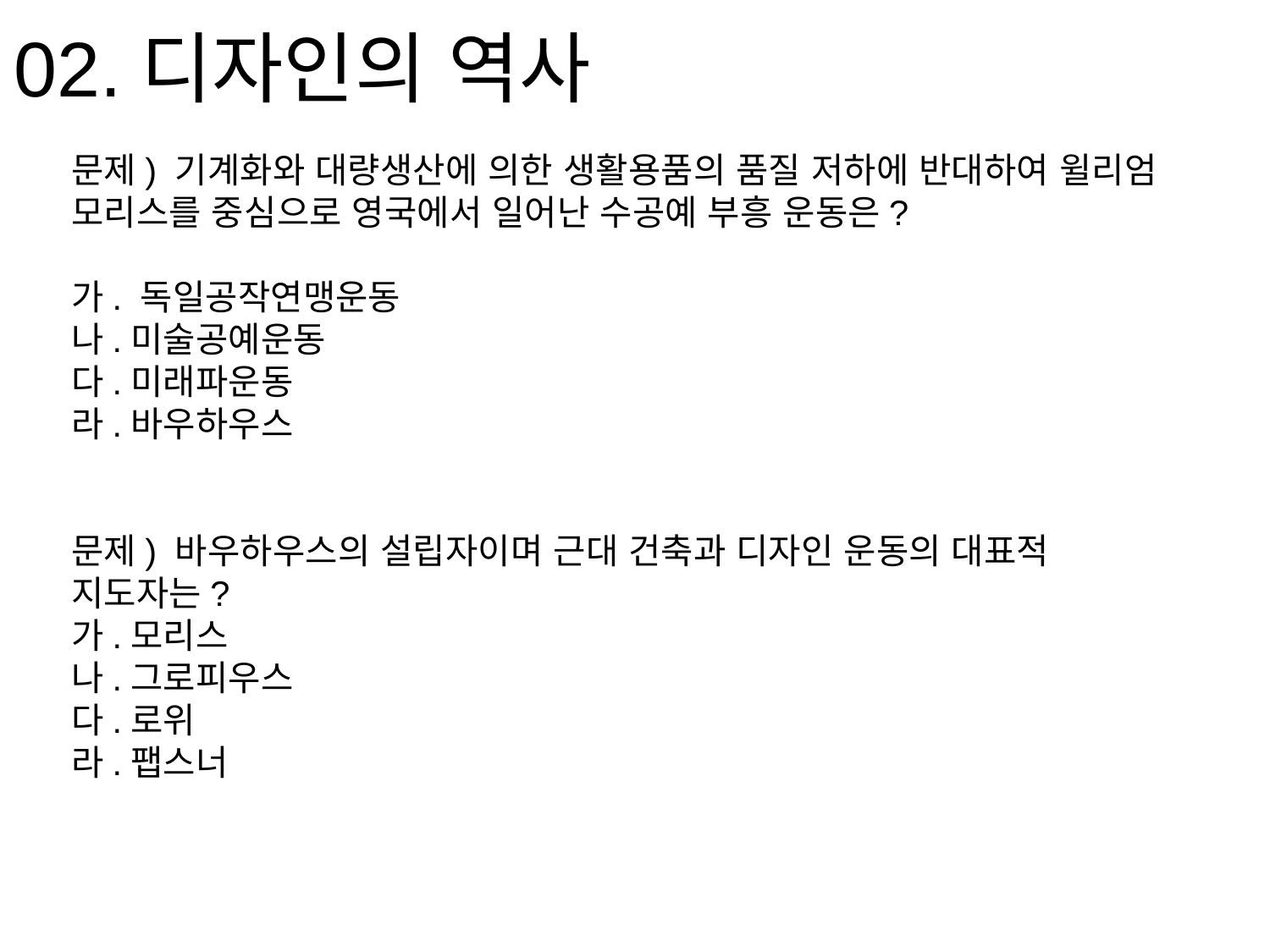

# 02.디자인의 역사
문제) 기계화와 대량생산에 의한 생활용품의 품질 저하에 반대하여 윌리엄 모리스를 중심으로 영국에서 일어난 수공예 부흥 운동은?

가. 독일공작연맹운동
나.미술공예운동
다.미래파운동
라.바우하우스

문제) 바우하우스의 설립자이며 근대 건축과 디자인 운동의 대표적 지도자는?
가.모리스
나.그로피우스
다.로위
라.팹스너